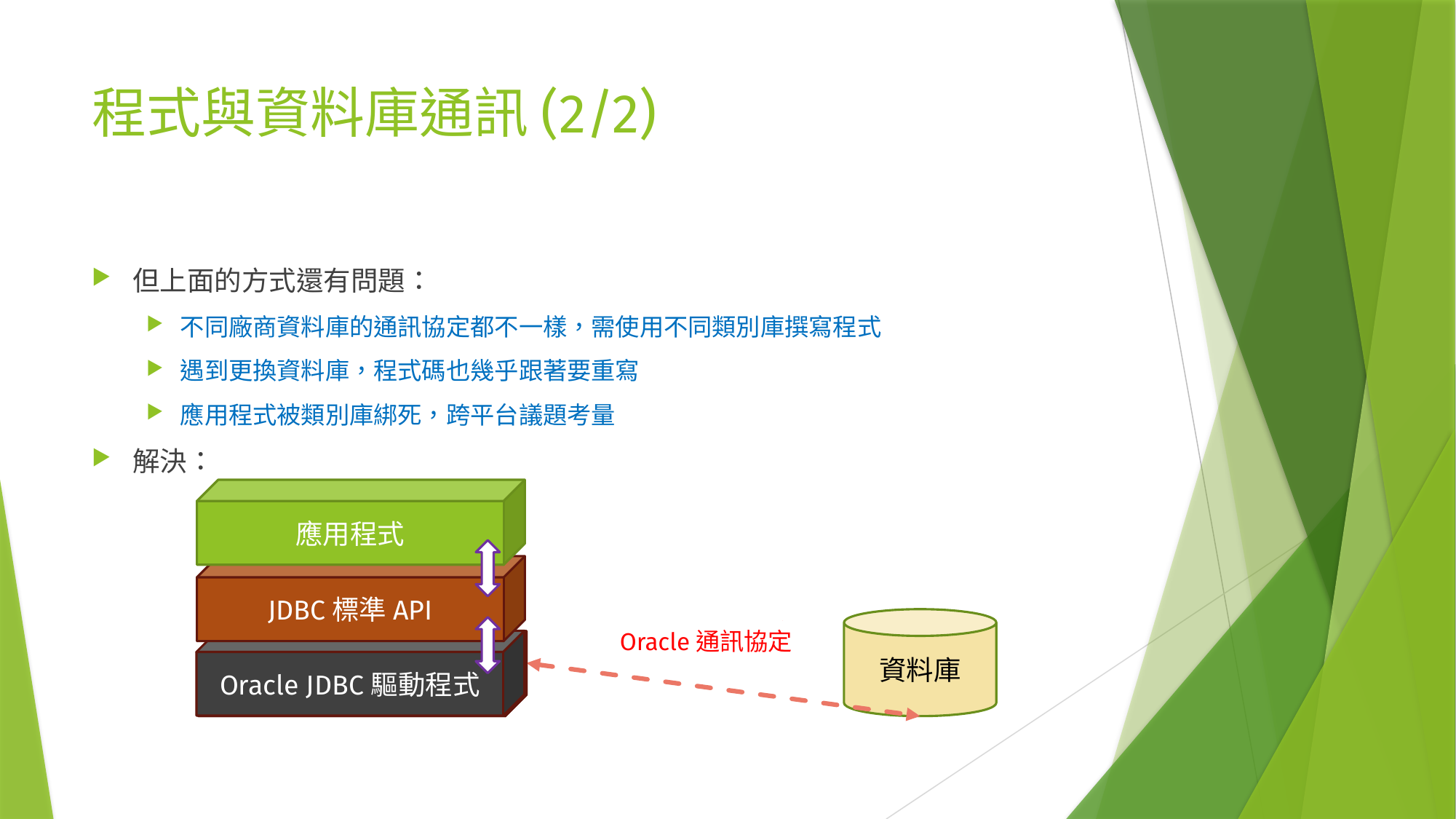

# 程式與資料庫通訊(2/2)
但上面的方式還有問題：
不同廠商資料庫的通訊協定都不一樣，需使用不同類別庫撰寫程式
遇到更換資料庫，程式碼也幾乎跟著要重寫
應用程式被類別庫綁死，跨平台議題考量
解決：
應用程式

JDBC標準API
資料庫
MySQL通訊協定
通訊協定

Oracle通訊協定
Oracle JDBC驅動程式
JDBC驅動程式
MySQL JDBC驅動程式